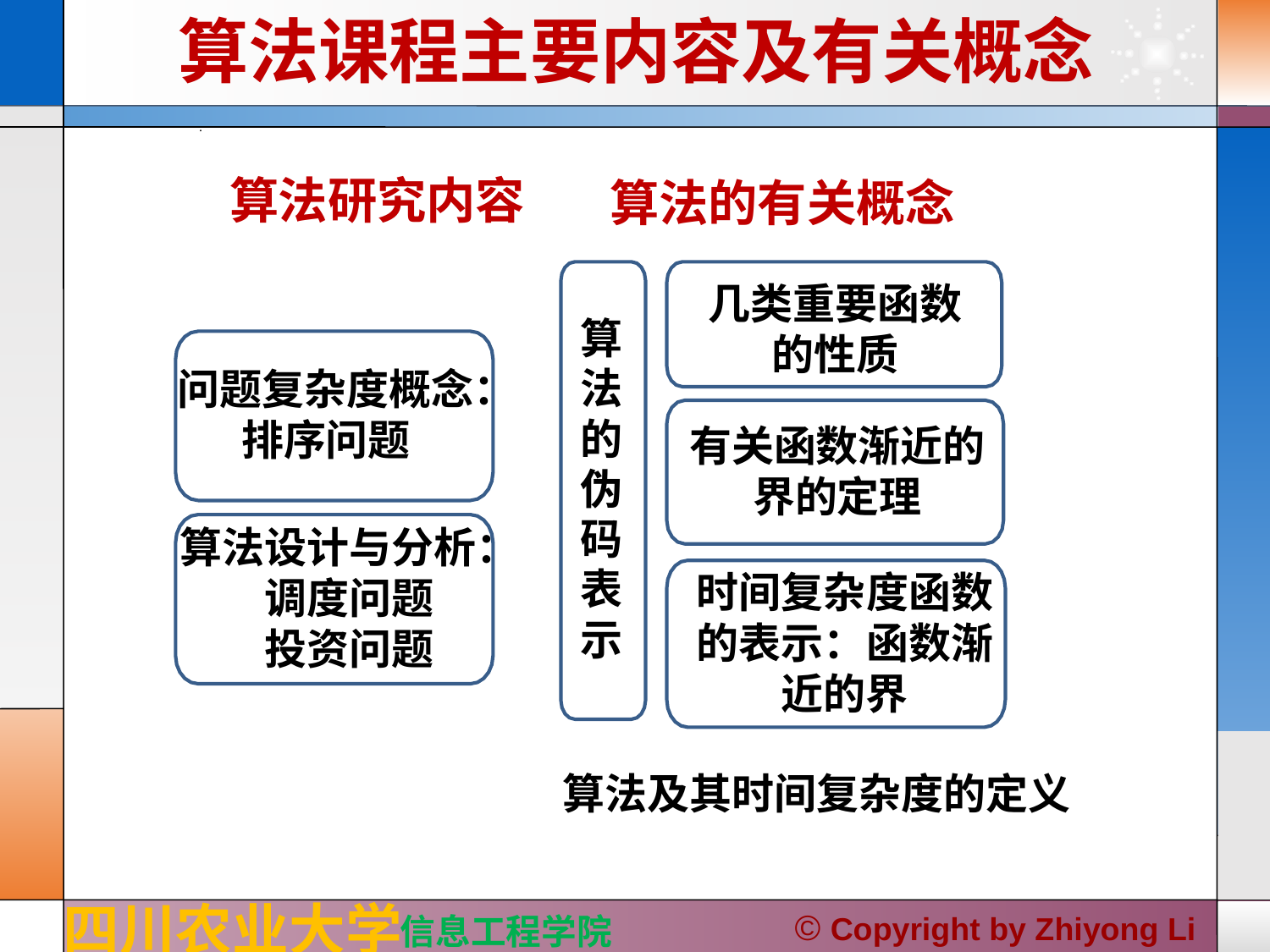

算法课程主要内容及有关概念
.
算法研究内容
算法的有关概念

几类重要函数的性质
算 法 的 伪 码 表 示

问题复杂度概念：排序问题

有关函数渐近的界的定理

算法设计与分析： 调度问题
投资问题

时间复杂度函数的表示：函数渐近的界
算法及其时间复杂度的定义